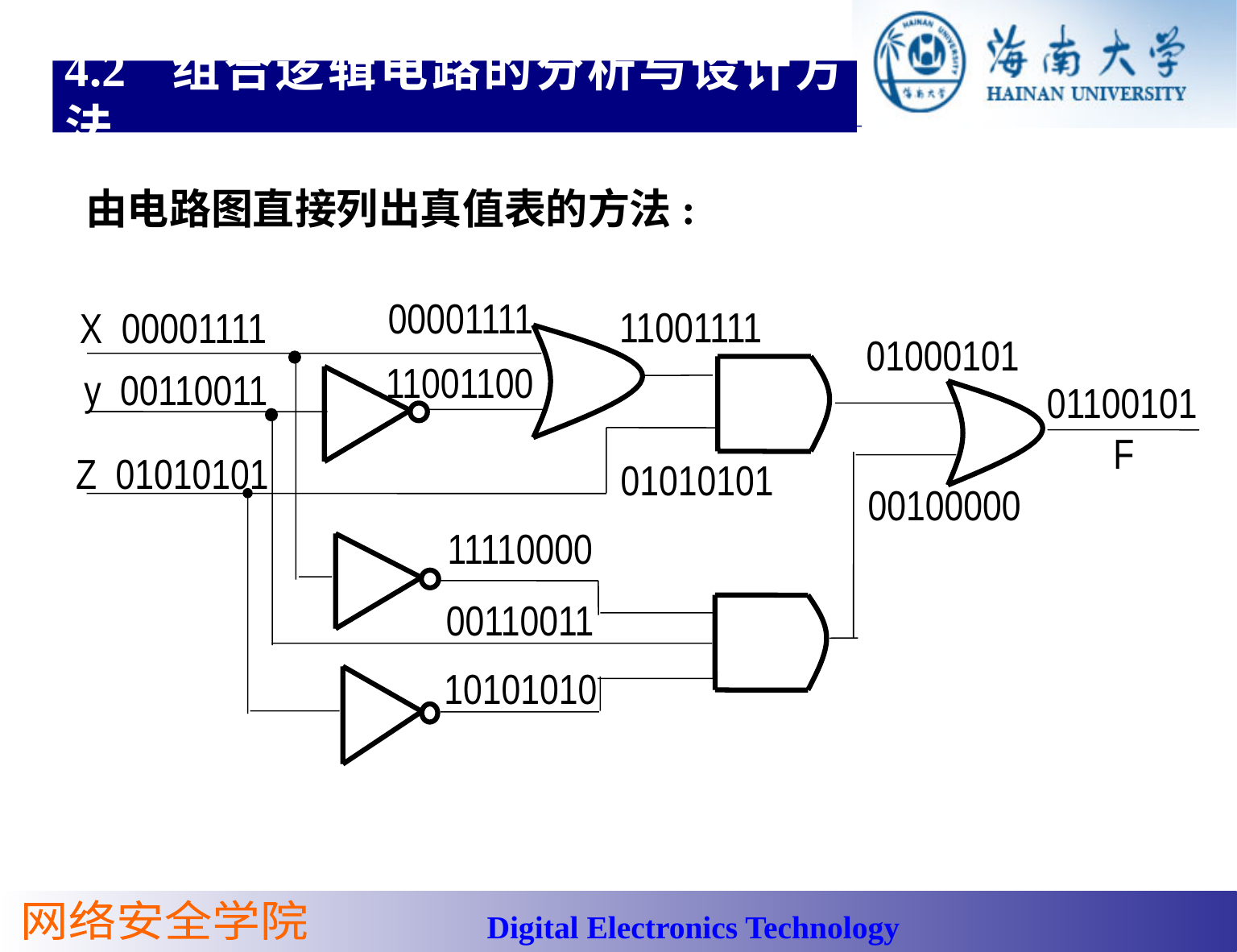

4.2  组合逻辑电路的分析与设计方法

由电路图直接列出真值表的方法:
00001111
11001111
X  00001111
01000101

11001100

y  00110011

01100101
       F

Z  01010101
01010101

00100000

11110000

00110011

10101010